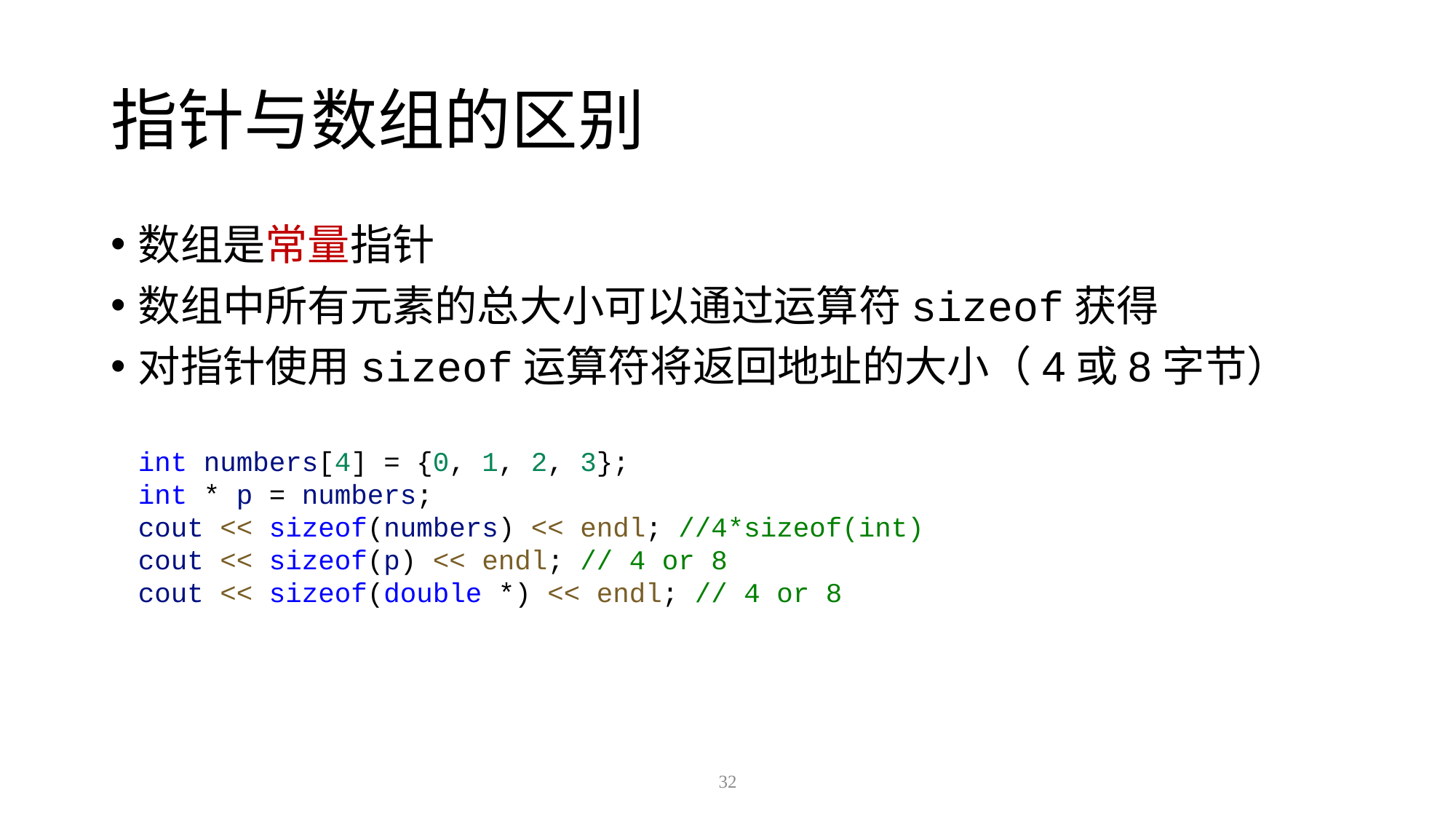

# 指针与数组的区别
数组是常量指针
数组中所有元素的总大小可以通过运算符sizeof获得
对指针使用sizeof运算符将返回地址的大小（4或8字节）
int numbers[4] = {0, 1, 2, 3};
int * p = numbers;
cout << sizeof(numbers) << endl; //4*sizeof(int)
cout << sizeof(p) << endl; // 4 or 8
cout << sizeof(double *) << endl; // 4 or 8
32